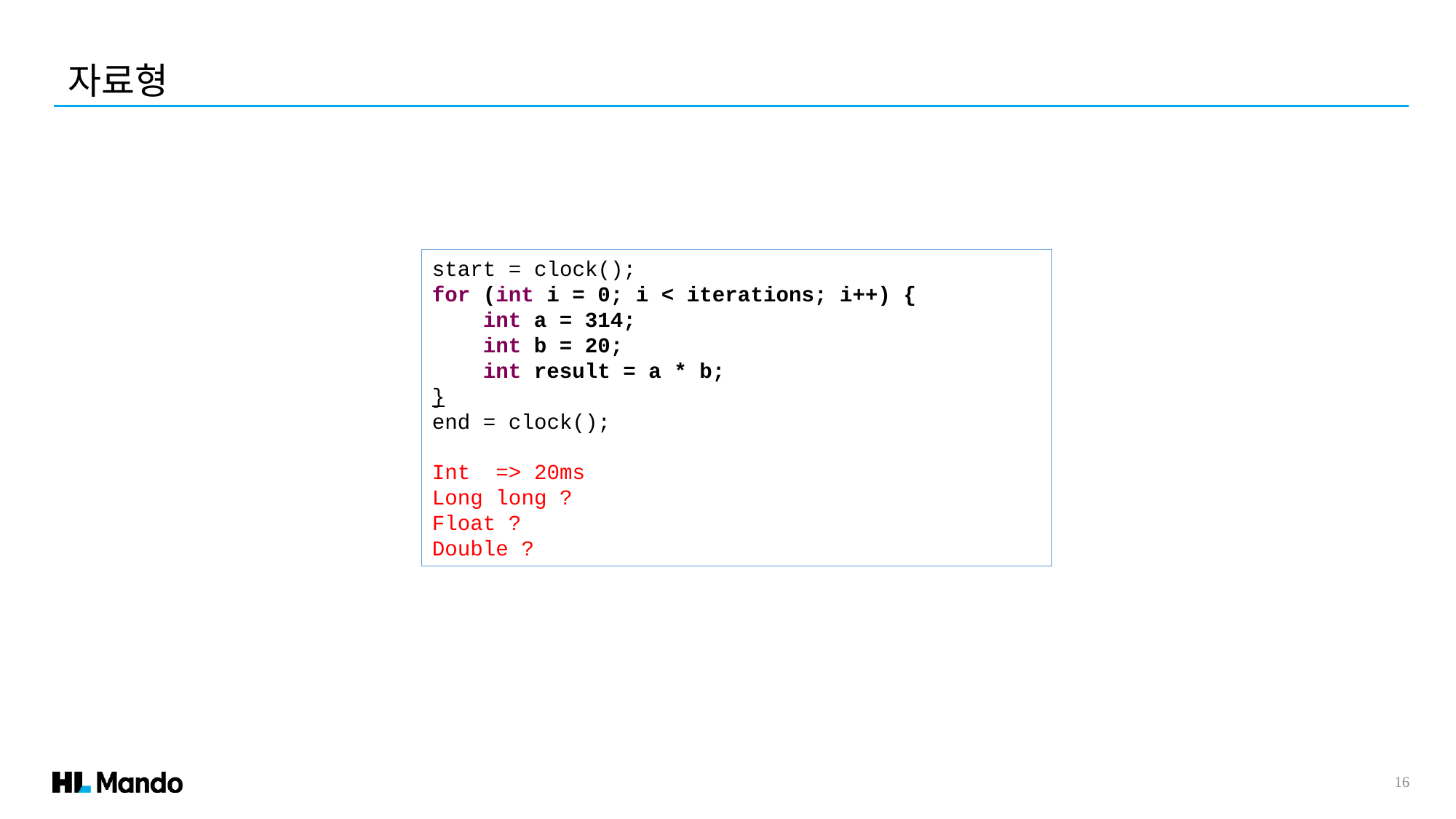

자료형
start = clock();
for (int i = 0; i < iterations; i++) {
    int a = 314;
    int b = 20;
    int result = a * b;
}
end = clock();

Int  => 20ms
Long long ?
Float ?
Double ?
16